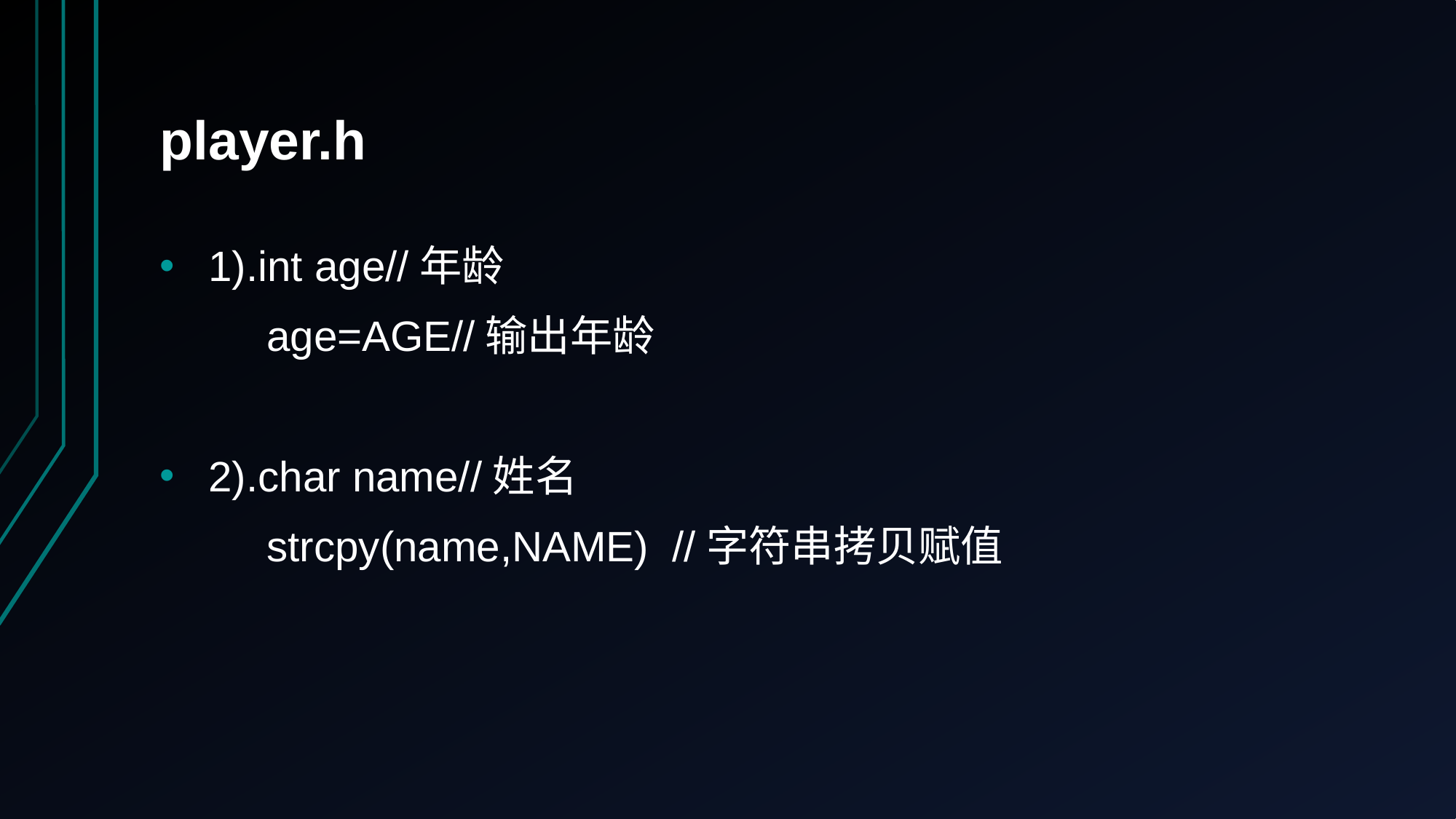

# player.h
 1).int age//年龄
         age=AGE//输出年龄

 2).char name//姓名
         strcpy(name,NAME)  //字符串拷贝赋值